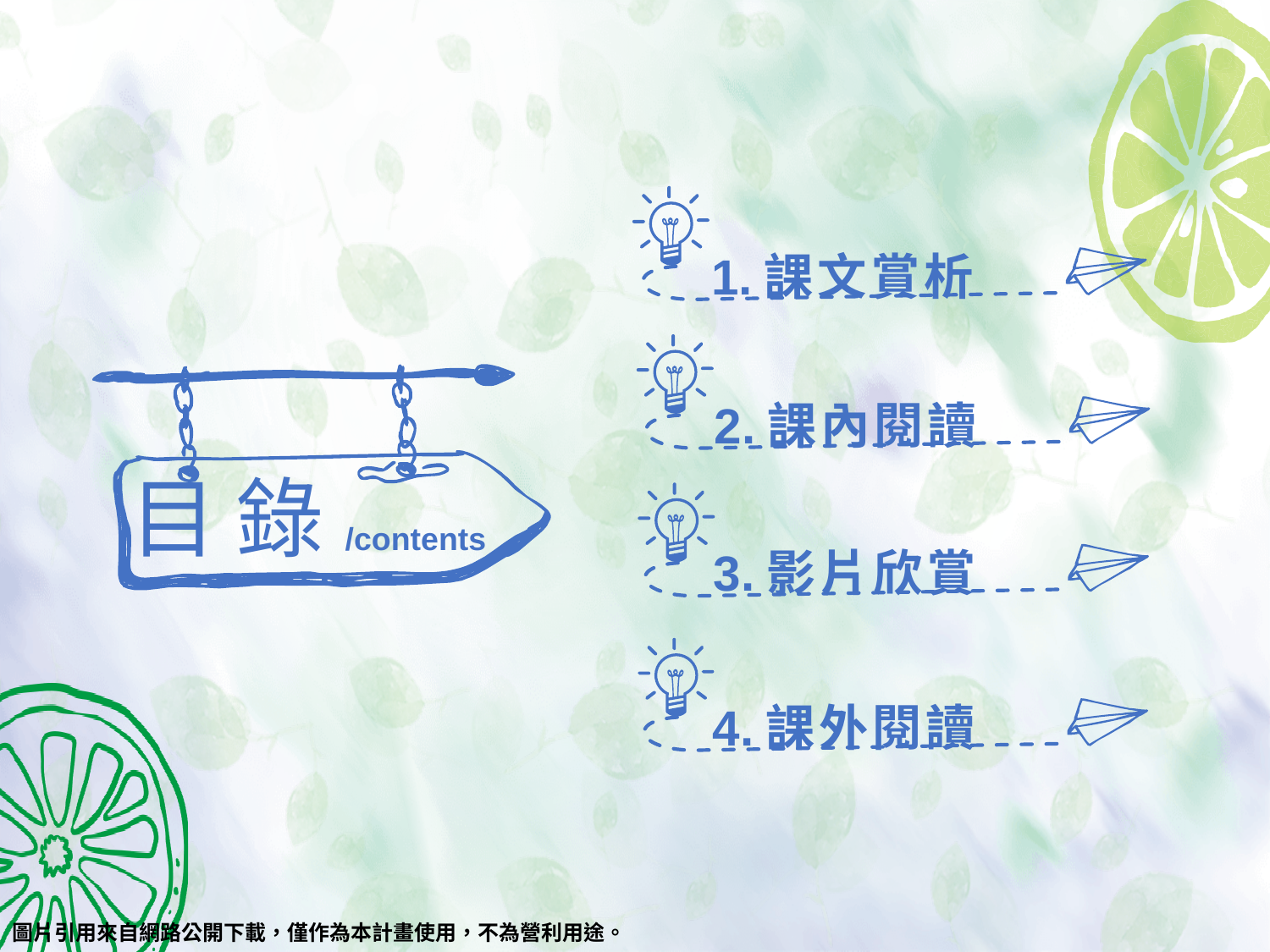

1.課文賞析

2.課內閱讀

目 錄/contents

3.影片欣賞

4.課外閱讀

圖片引用來自網路公開下載，僅作為本計畫使用，不為營利用途。